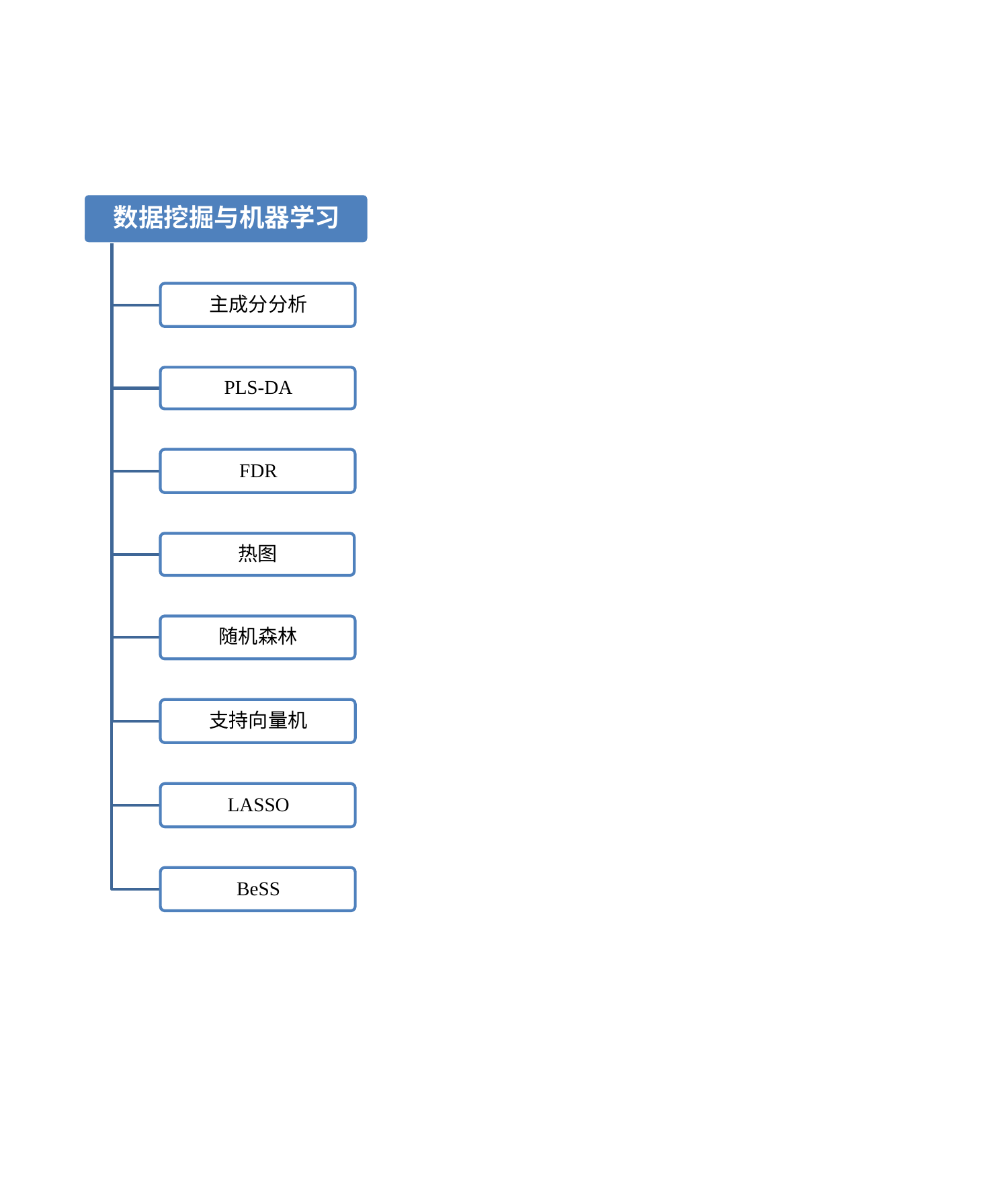

数据挖掘与机器学习
主成分分析
PLS-DA
FDR
热图
随机森林
支持向量机
LASSO
BeSS